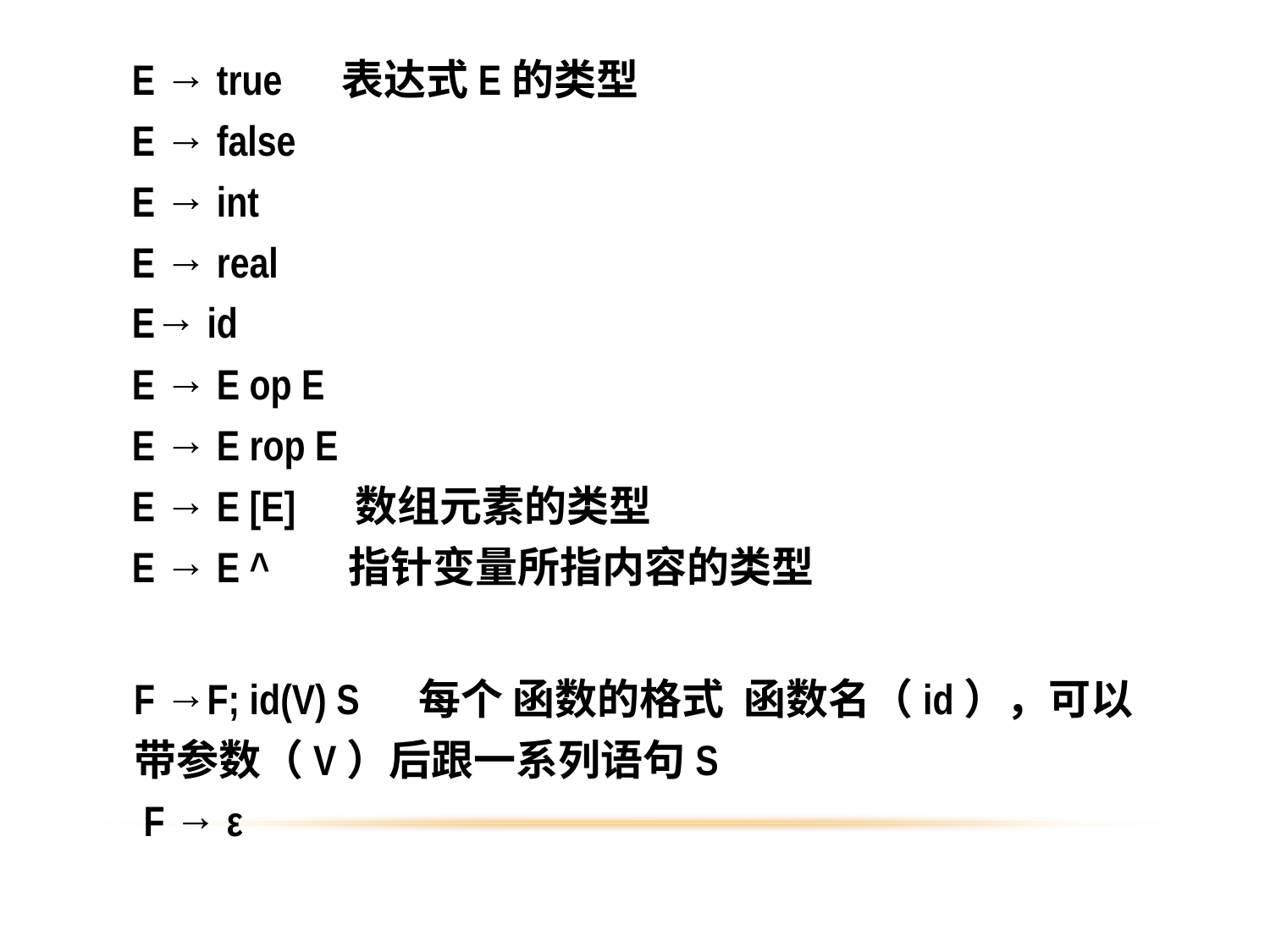

E → true     表达式E的类型
E → false
E → int
E → real
E→ id
E → E op E
E → E rop E
E → E [E]     数组元素的类型
E → E ^       指针变量所指内容的类型
F →F; id(V) S     每个 函数的格式  函数名（id），可以带参数（V）后跟一系列语句S
 F → ε